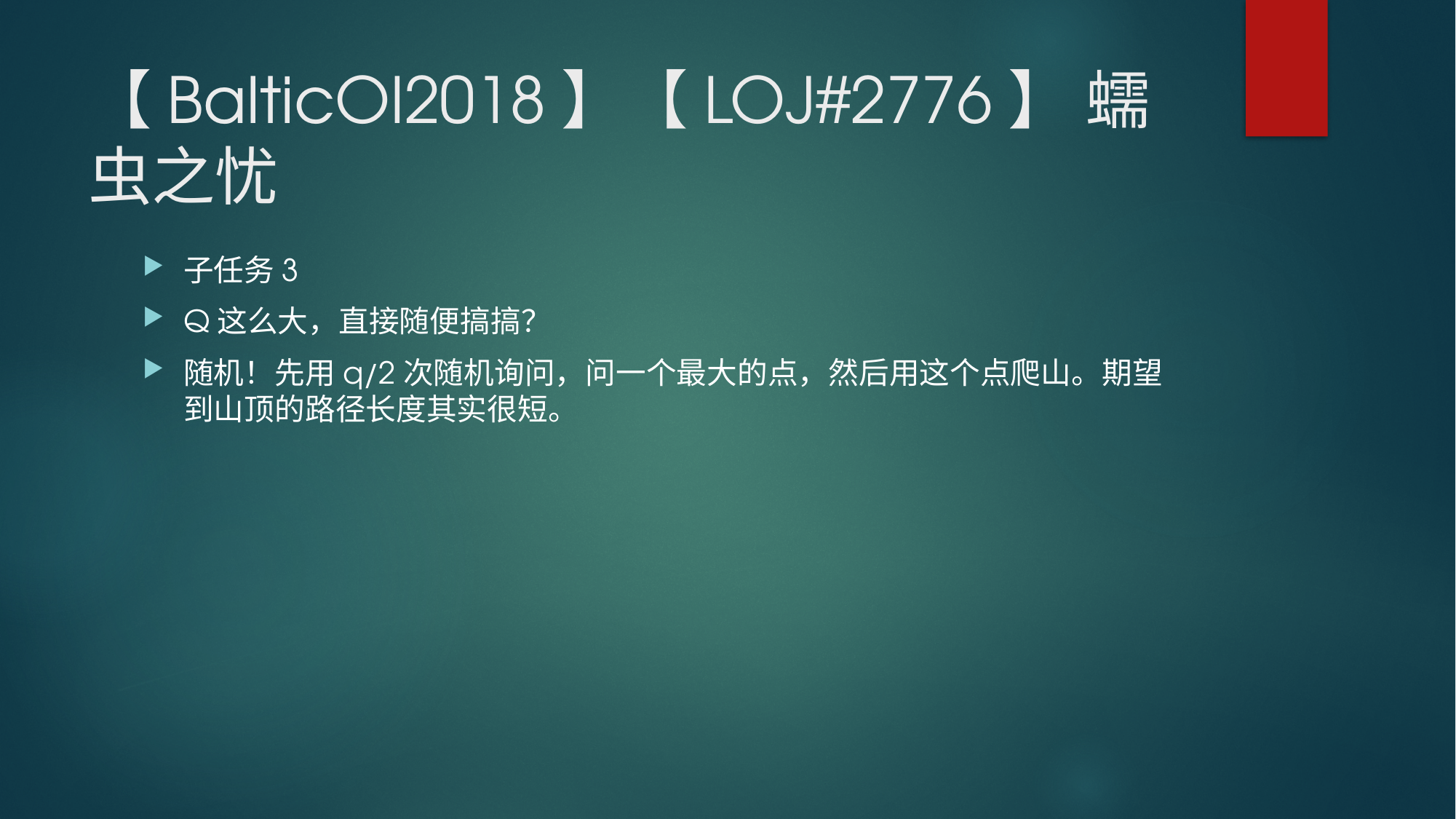

# 【BalticOI2018】【LOJ#2776】 蠕虫之忧
子任务3
Q这么大，直接随便搞搞？
随机！先用q/2次随机询问，问一个最大的点，然后用这个点爬山。期望到山顶的路径长度其实很短。